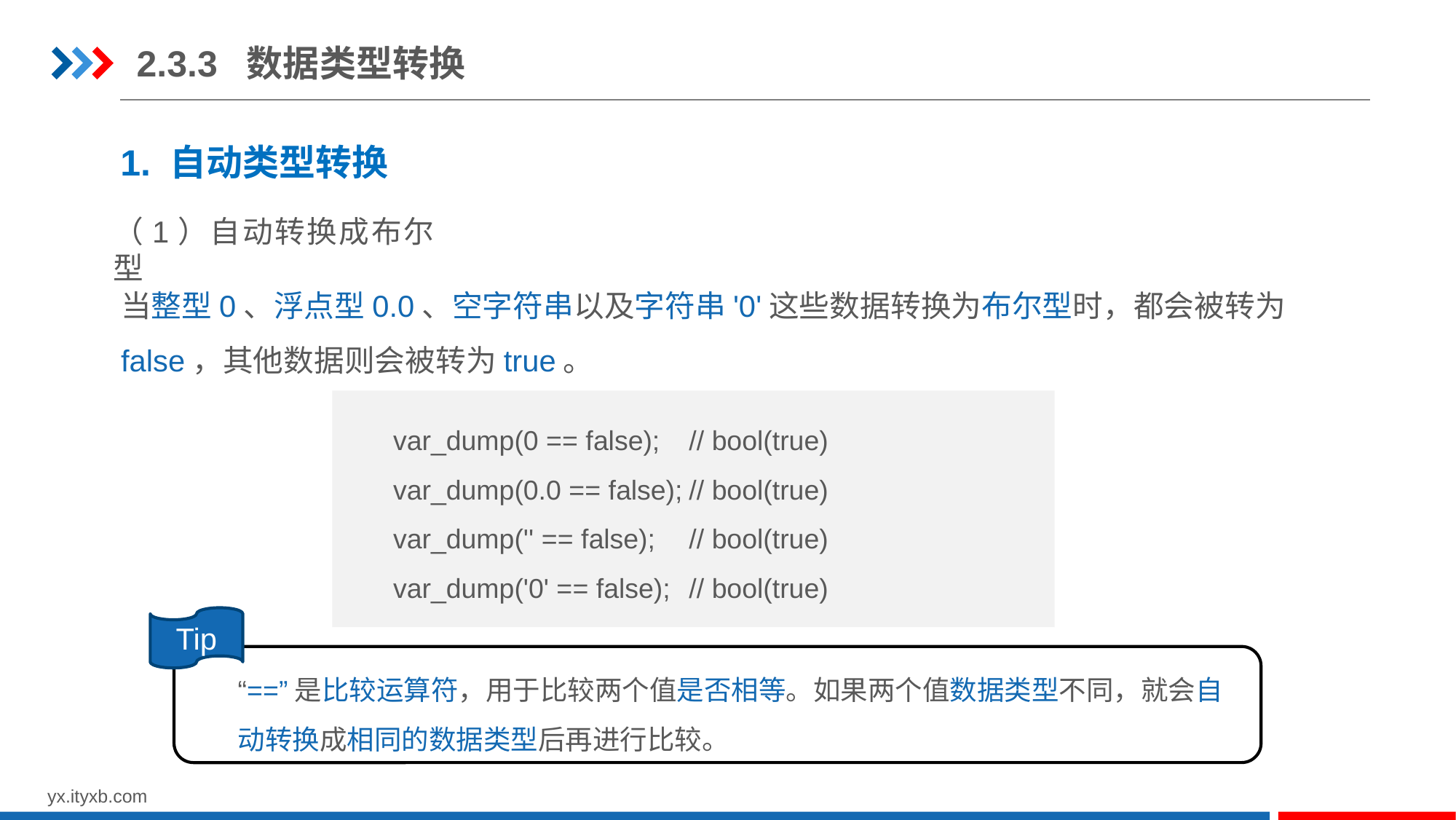

2.3.3  数据类型转换
1. 自动类型转换
（1）自动转换成布尔型
当整型0、浮点型0.0、空字符串以及字符串'0'这些数据转换为布尔型时，都会被转为false，其他数据则会被转为true。

var_dump(0 == false);	// bool(true)
var_dump(0.0 == false);	// bool(true)
var_dump('' == false);	// bool(true)
var_dump('0' == false);	// bool(true)
Tip

“==”是比较运算符，用于比较两个值是否相等。如果两个值数据类型不同，就会自动转换成相同的数据类型后再进行比较。